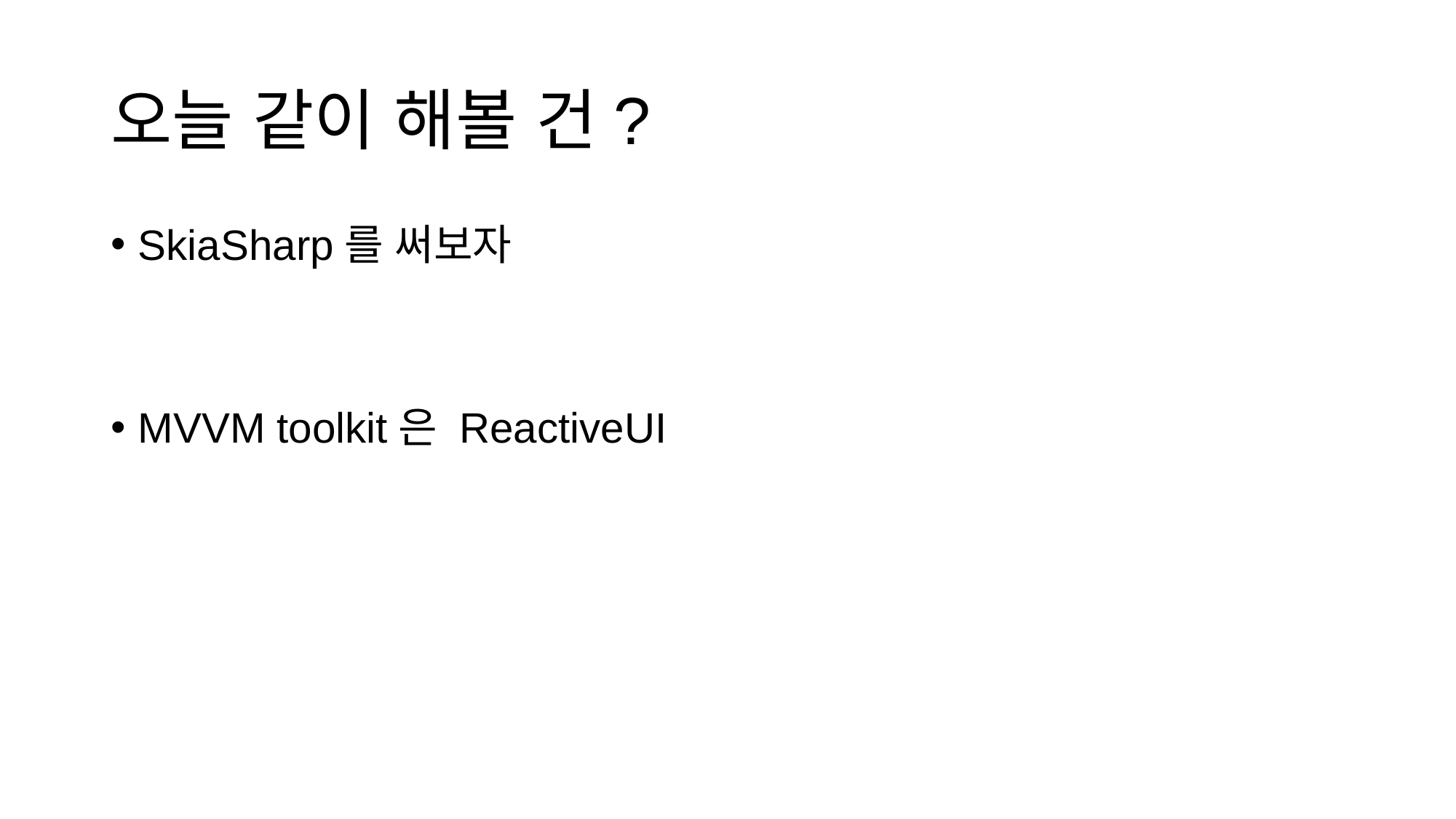

# 오늘 같이 해볼 건?
SkiaSharp를 써보자

MVVM toolkit은 ReactiveUI